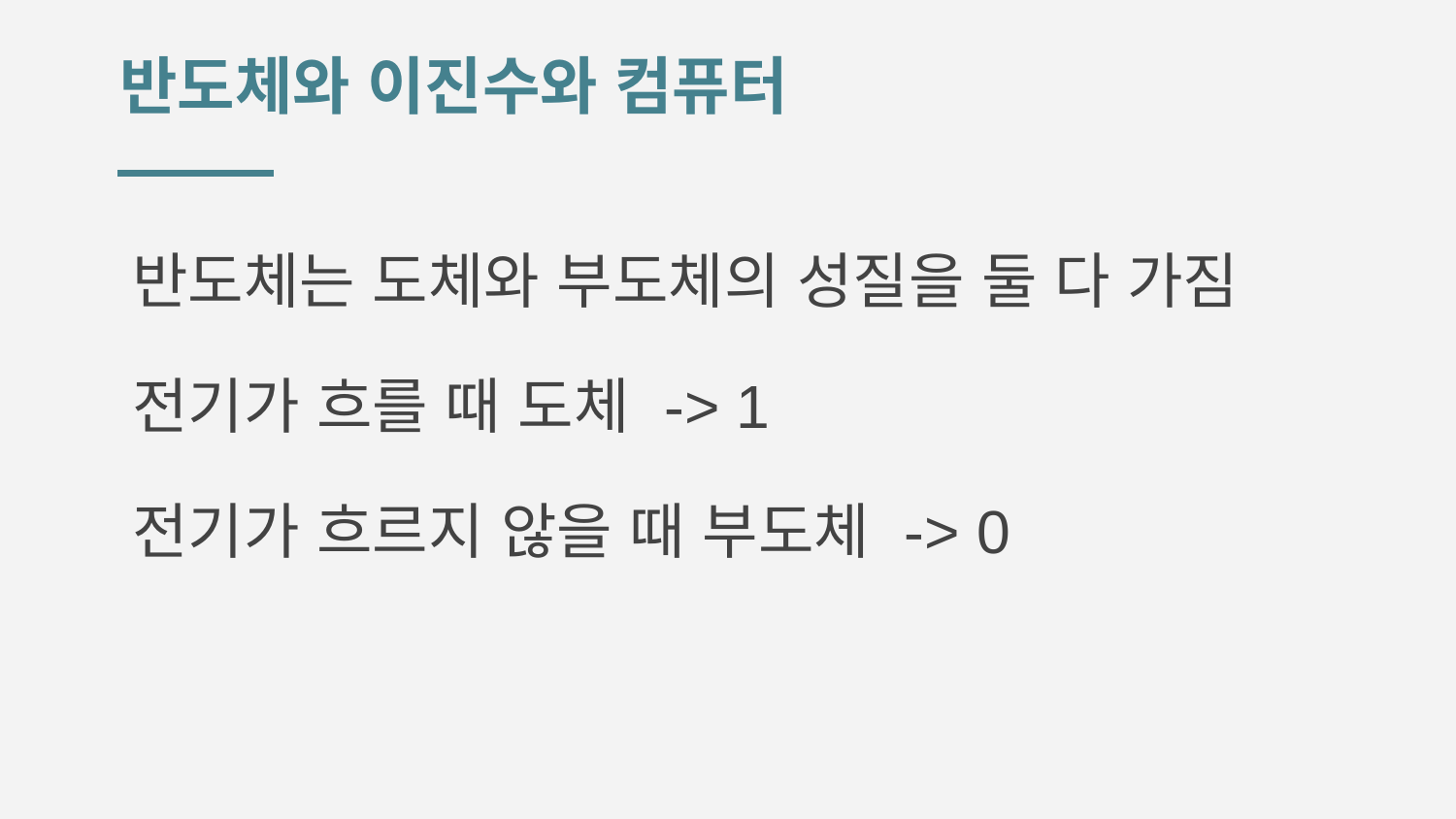

# 반도체와 이진수와 컴퓨터
반도체는 도체와 부도체의 성질을 둘 다 가짐
전기가 흐를 때 도체 -> 1
전기가 흐르지 않을 때 부도체 -> 0